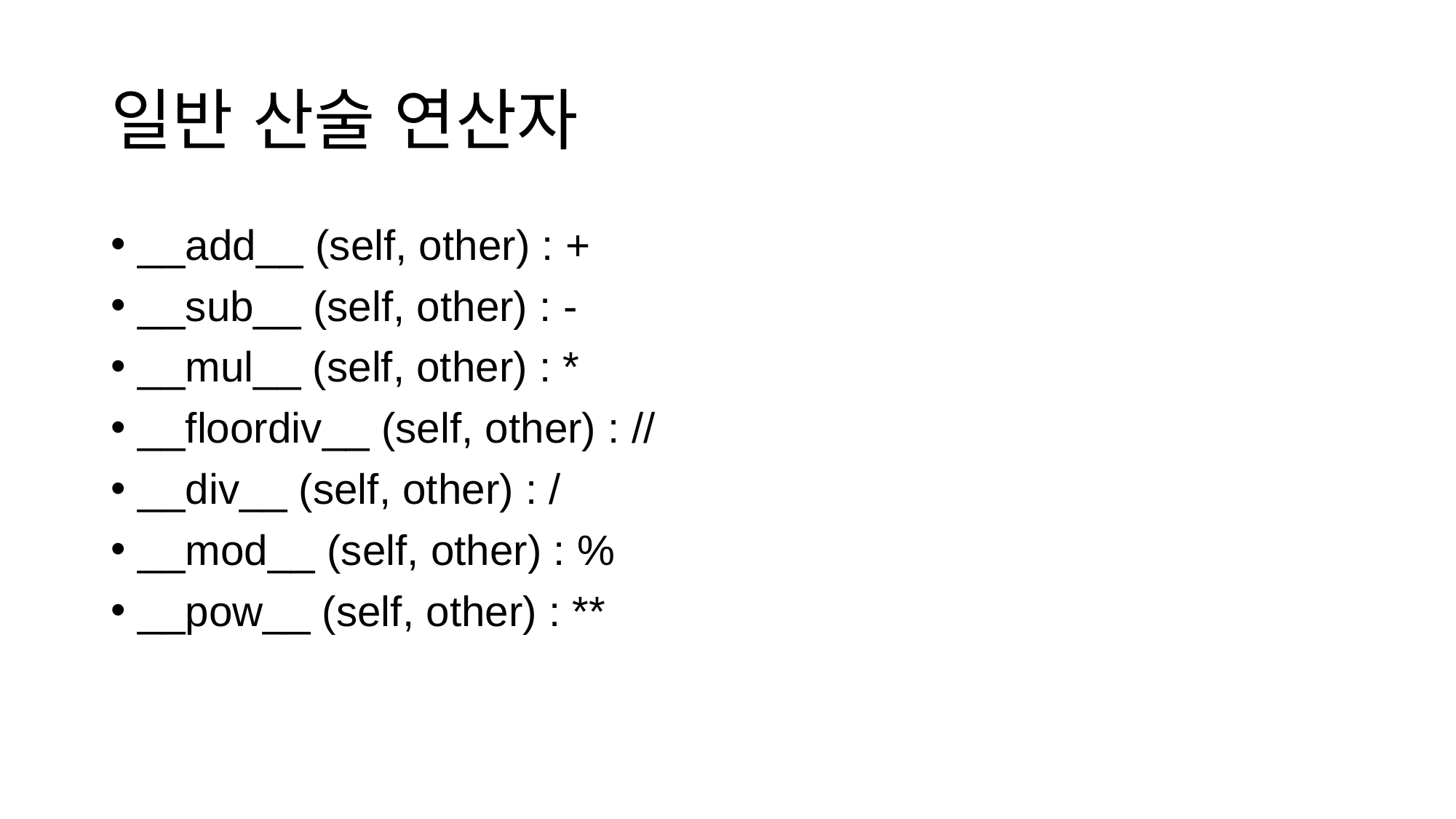

# 일반 산술 연산자
__add__ (self, other) : +
__sub__ (self, other) : -
__mul__ (self, other) : *
__floordiv__ (self, other) : //
__div__ (self, other) : /
__mod__ (self, other) : %
__pow__ (self, other) : **